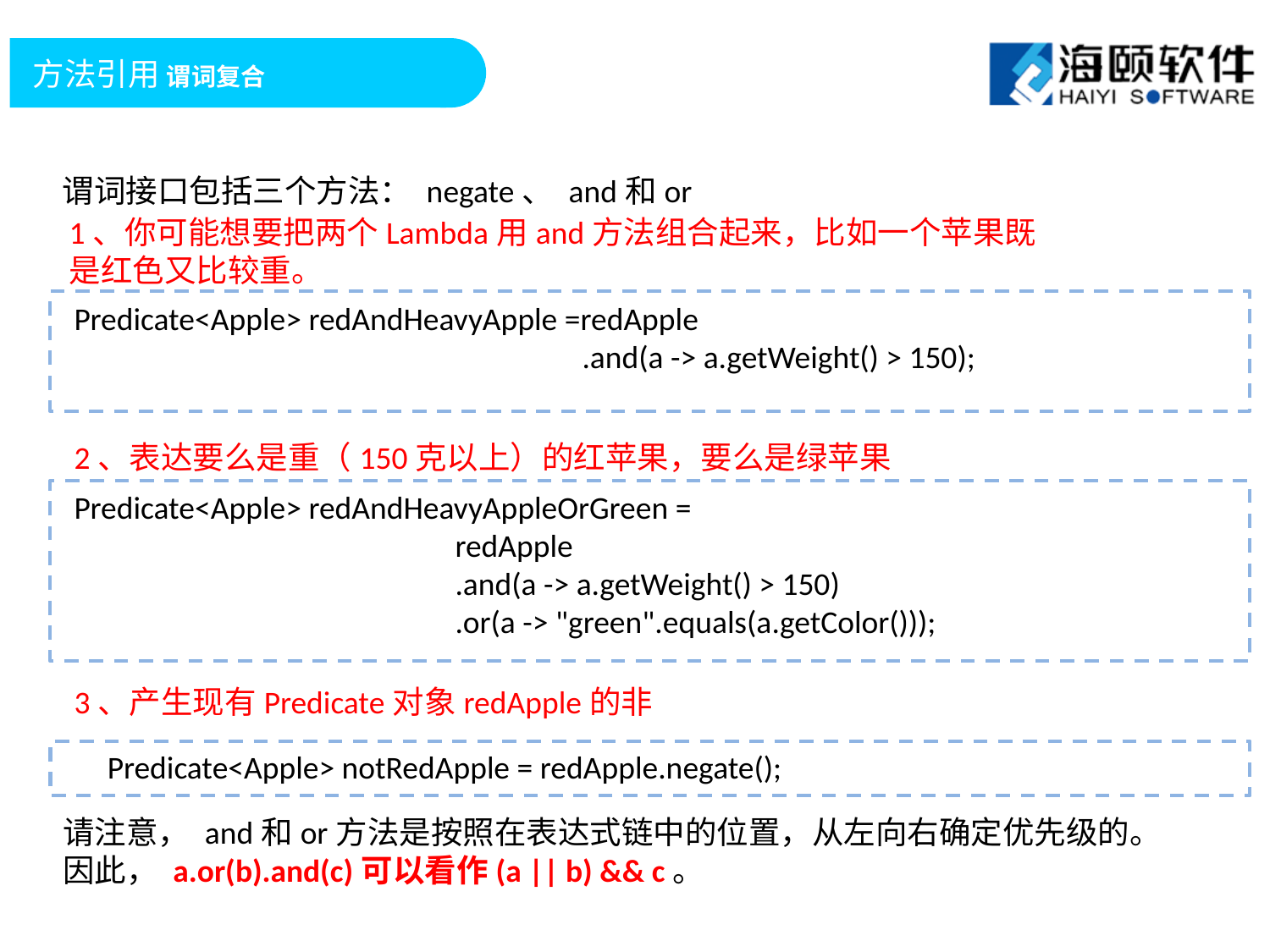

方法引用 谓词复合
谓词接口包括三个方法： negate、 and和or
1、你可能想要把两个Lambda用and方法组合起来，比如一个苹果既是红色又比较重。

Predicate<Apple> redAndHeavyApple =redApple
				.and(a -> a.getWeight() > 150);
2、表达要么是重（150克以上）的红苹果，要么是绿苹果

Predicate<Apple> redAndHeavyAppleOrGreen =
			redApple
			.and(a -> a.getWeight() > 150)
			.or(a -> "green".equals(a.getColor()));

3、产生现有Predicate对象redApple的非

Predicate<Apple> notRedApple = redApple.negate();
请注意， and和or方法是按照在表达式链中的位置，从左向右确定优先级的。因此， a.or(b).and(c)可以看作(a || b) && c。